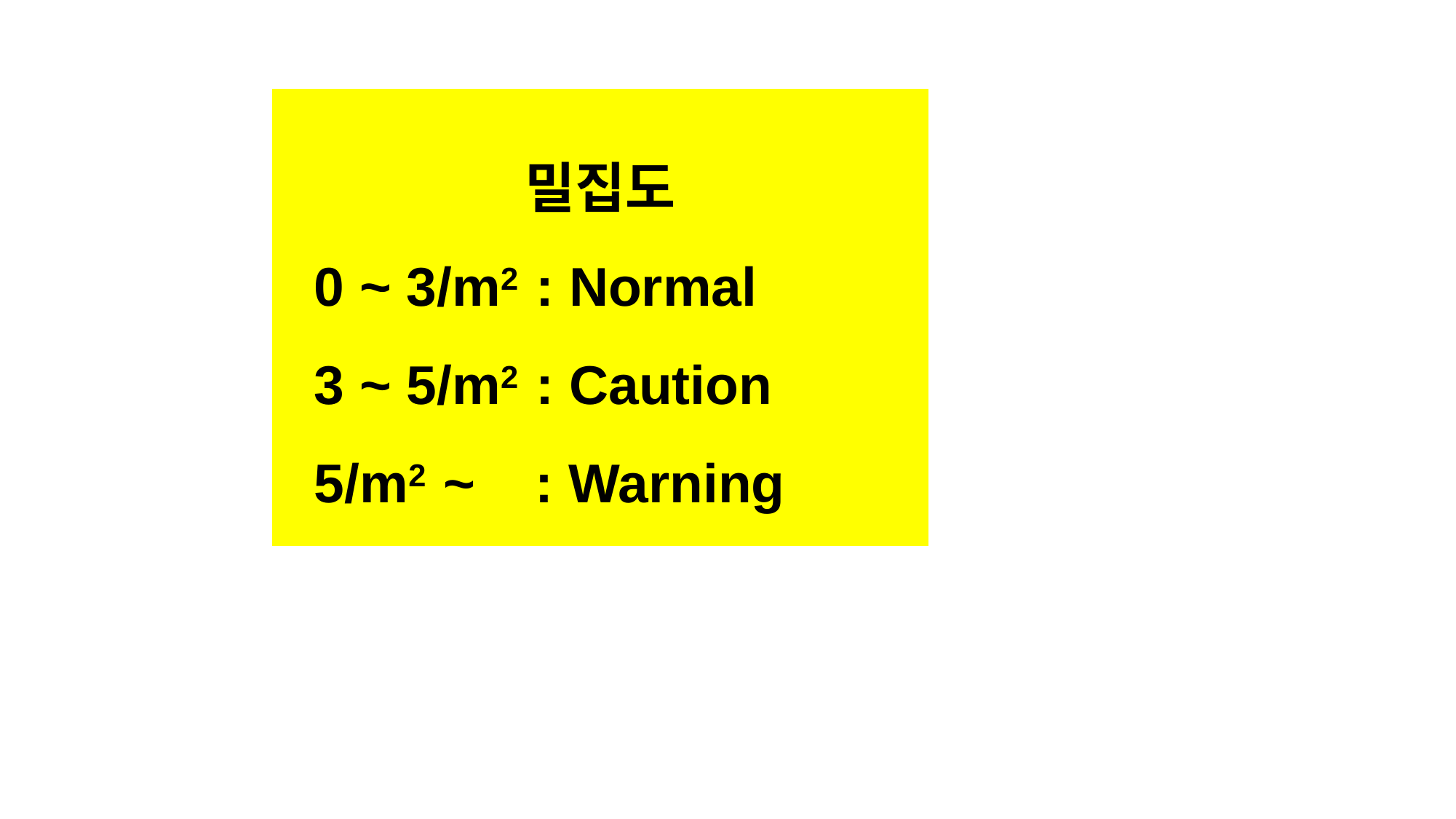

밀집도
  0 ~ 3/m2  : Normal
  3 ~ 5/m2  : Caution
  5/m2  ~    : Warning